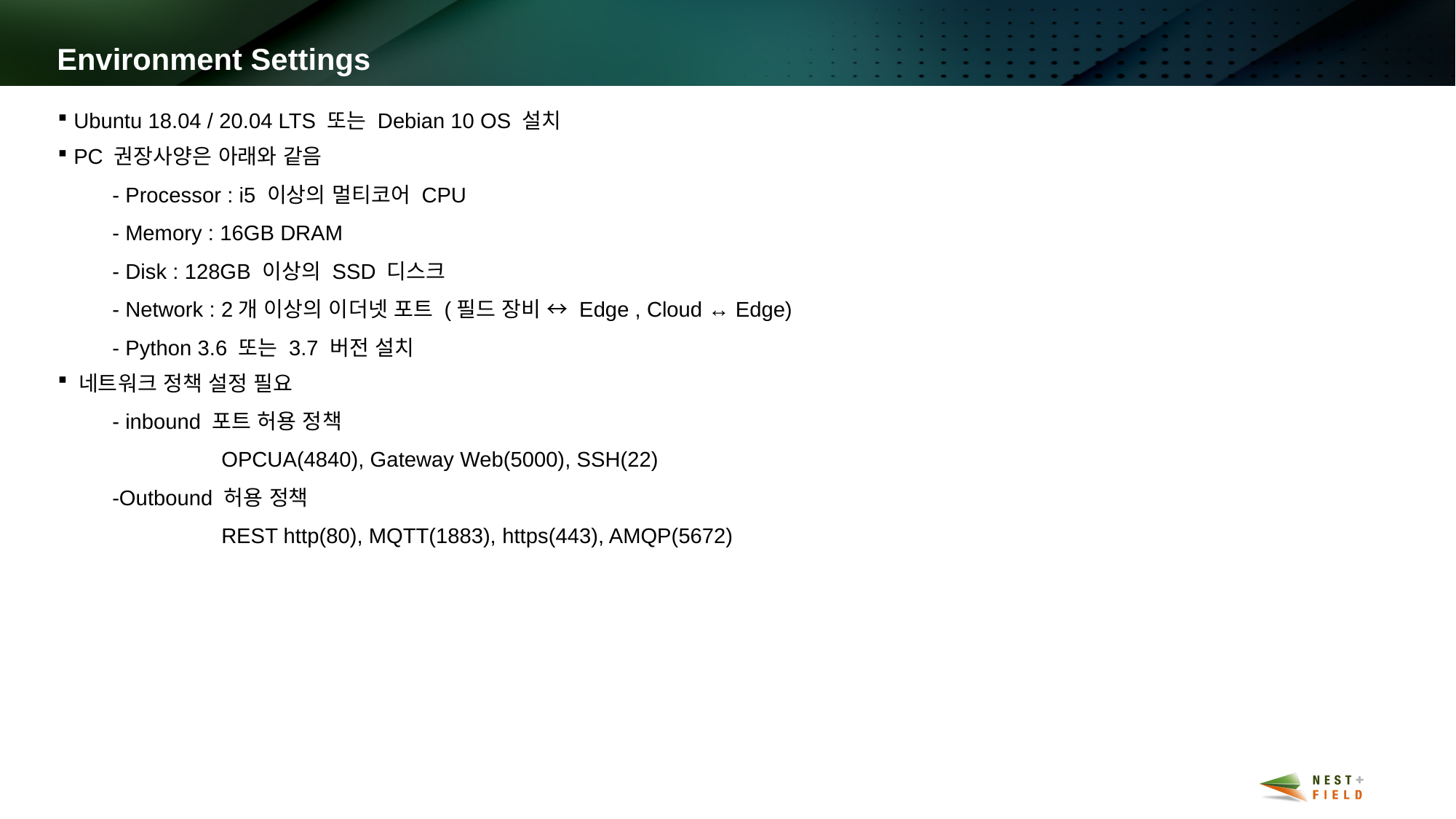

Environment Settings
 Ubuntu 18.04 / 20.04 LTS 또는 Debian 10 OS 설치
 PC 권장사양은 아래와 같음
- Processor : i5 이상의 멀티코어 CPU
- Memory : 16GB DRAM
- Disk : 128GB 이상의 SSD 디스크
- Network : 2개 이상의 이더넷 포트 (필드 장비 ↔ Edge , Cloud ↔ Edge)
- Python 3.6 또는 3.7 버전 설치
 네트워크 정책 설정 필요
- inbound 포트 허용 정책
	OPCUA(4840), Gateway Web(5000), SSH(22)
-Outbound 허용 정책
	REST http(80), MQTT(1883), https(443), AMQP(5672)